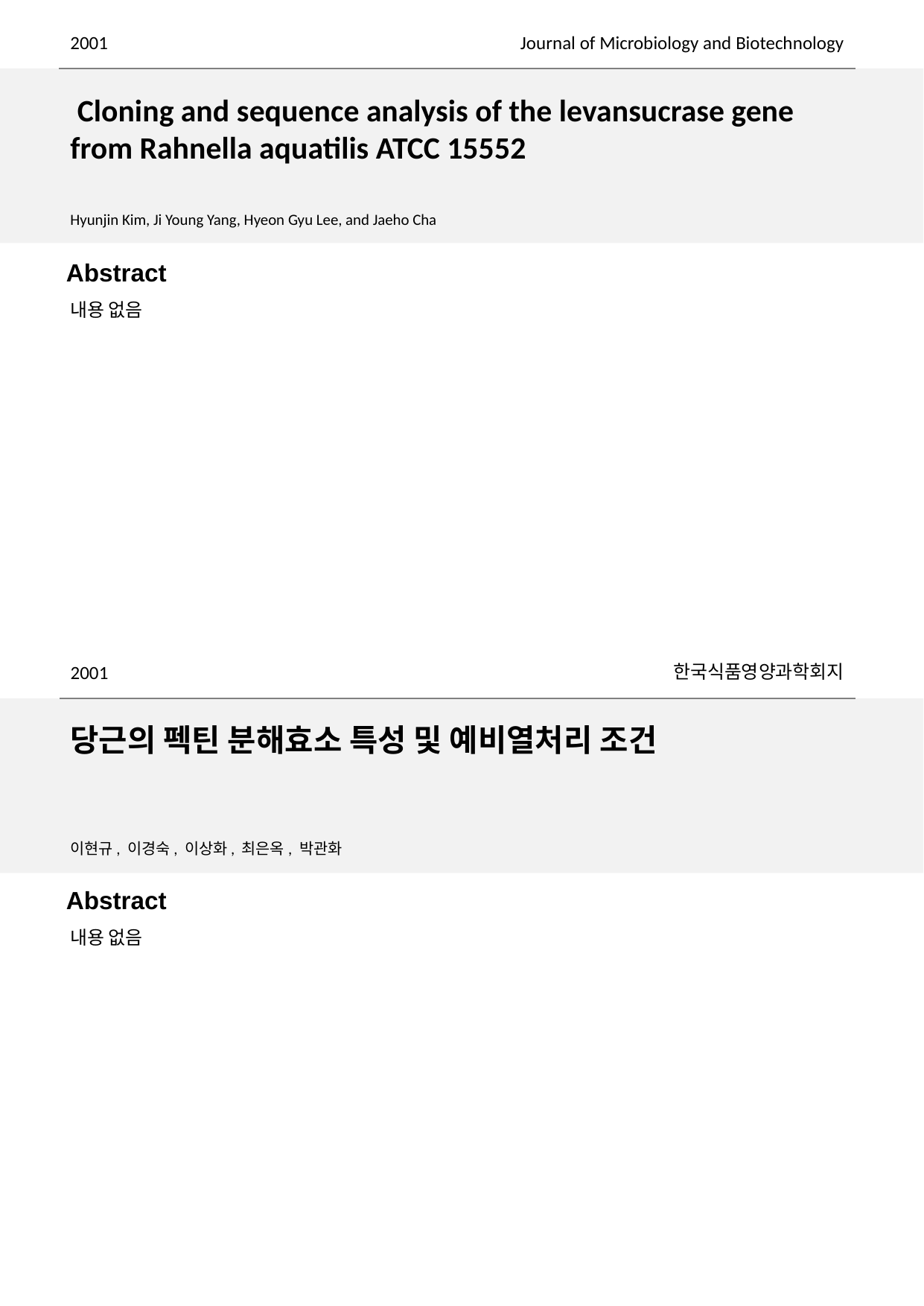

2001
Journal of Microbiology and Biotechnology
 Cloning and sequence analysis of the levansucrase gene from Rahnella aquatilis ATCC 15552
Hyunjin Kim, Ji Young Yang, Hyeon Gyu Lee, and Jaeho Cha
내용 없음
한국식품영양과학회지
2001
당근의 펙틴 분해효소 특성 및 예비열처리 조건
이현규, 이경숙, 이상화, 최은옥, 박관화
내용 없음